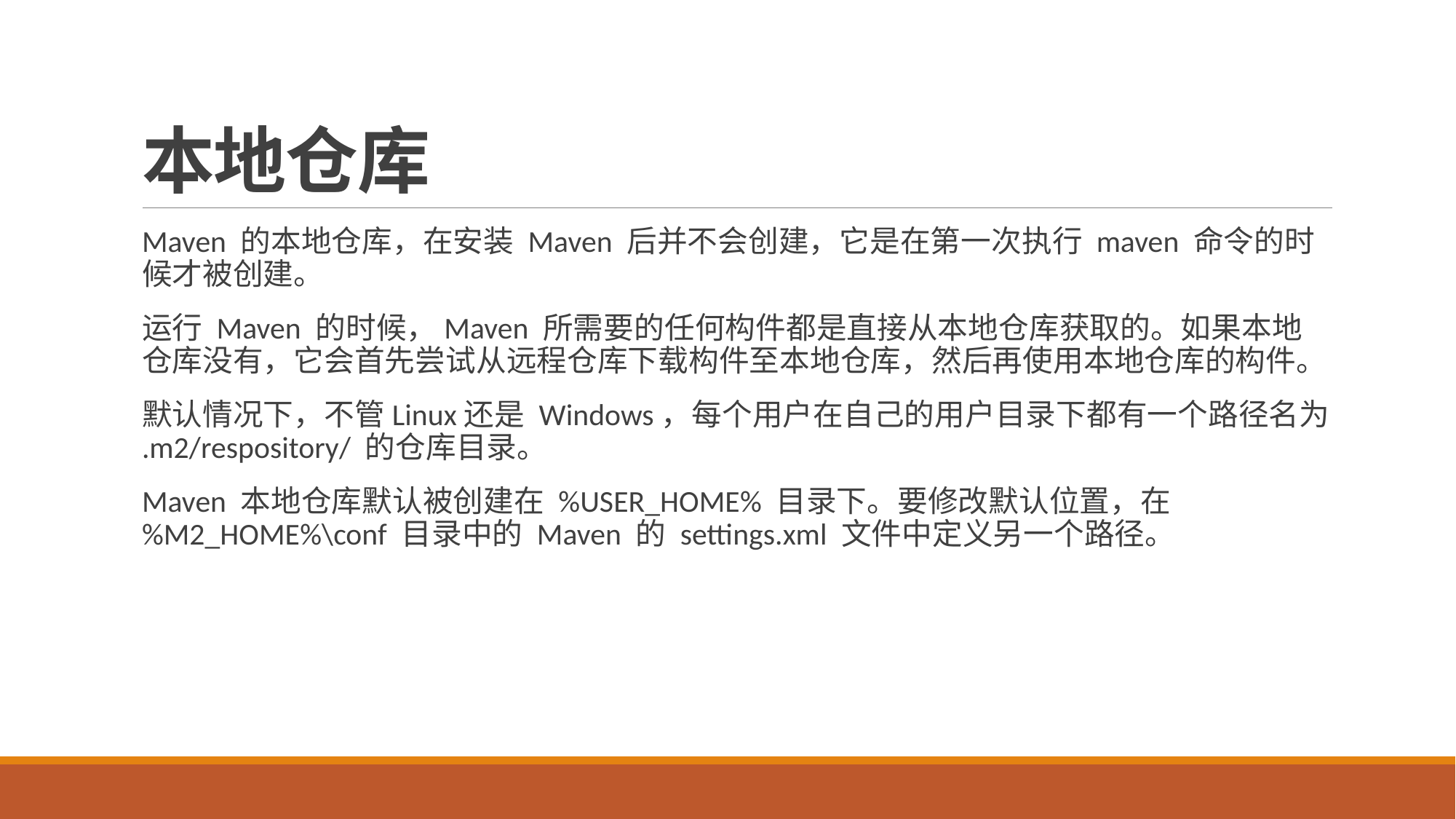

# 本地仓库
Maven 的本地仓库，在安装 Maven 后并不会创建，它是在第一次执行 maven 命令的时候才被创建。
运行 Maven 的时候，Maven 所需要的任何构件都是直接从本地仓库获取的。如果本地仓库没有，它会首先尝试从远程仓库下载构件至本地仓库，然后再使用本地仓库的构件。
默认情况下，不管Linux还是 Windows，每个用户在自己的用户目录下都有一个路径名为 .m2/respository/ 的仓库目录。
Maven 本地仓库默认被创建在 %USER_HOME% 目录下。要修改默认位置，在 %M2_HOME%\conf 目录中的 Maven 的 settings.xml 文件中定义另一个路径。